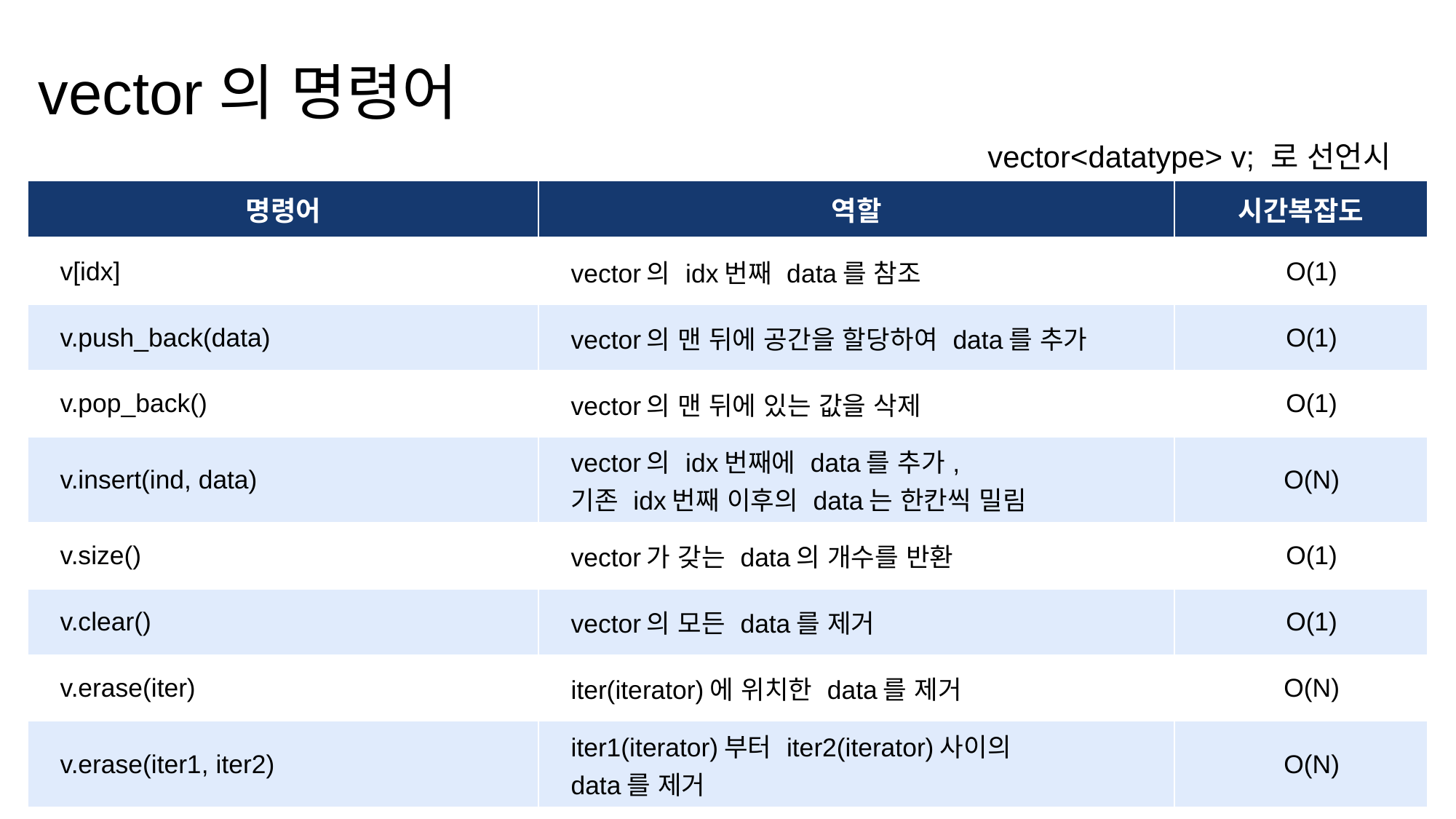

vector의 명령어
vector<datatype> v; 로 선언시
| 명령어 | 역할 | 시간복잡도 |
| --- | --- | --- |
| v[idx] | vector의 idx번째 data를 참조 | O(1) |
| v.push\_back(data) | vector의 맨 뒤에 공간을 할당하여 data를 추가 | O(1) |
| v.pop\_back() | vector의 맨 뒤에 있는 값을 삭제 | O(1) |
| v.insert(ind, data) | vector의 idx번째에 data를 추가, 기존 idx번째 이후의 data는 한칸씩 밀림 | O(N) |
| v.size() | vector가 갖는 data의 개수를 반환 | O(1) |
| v.clear() | vector의 모든 data를 제거 | O(1) |
| v.erase(iter) | iter(iterator)에 위치한 data를 제거 | O(N) |
| v.erase(iter1, iter2) | iter1(iterator)부터 iter2(iterator)사이의 data를 제거 | O(N) |